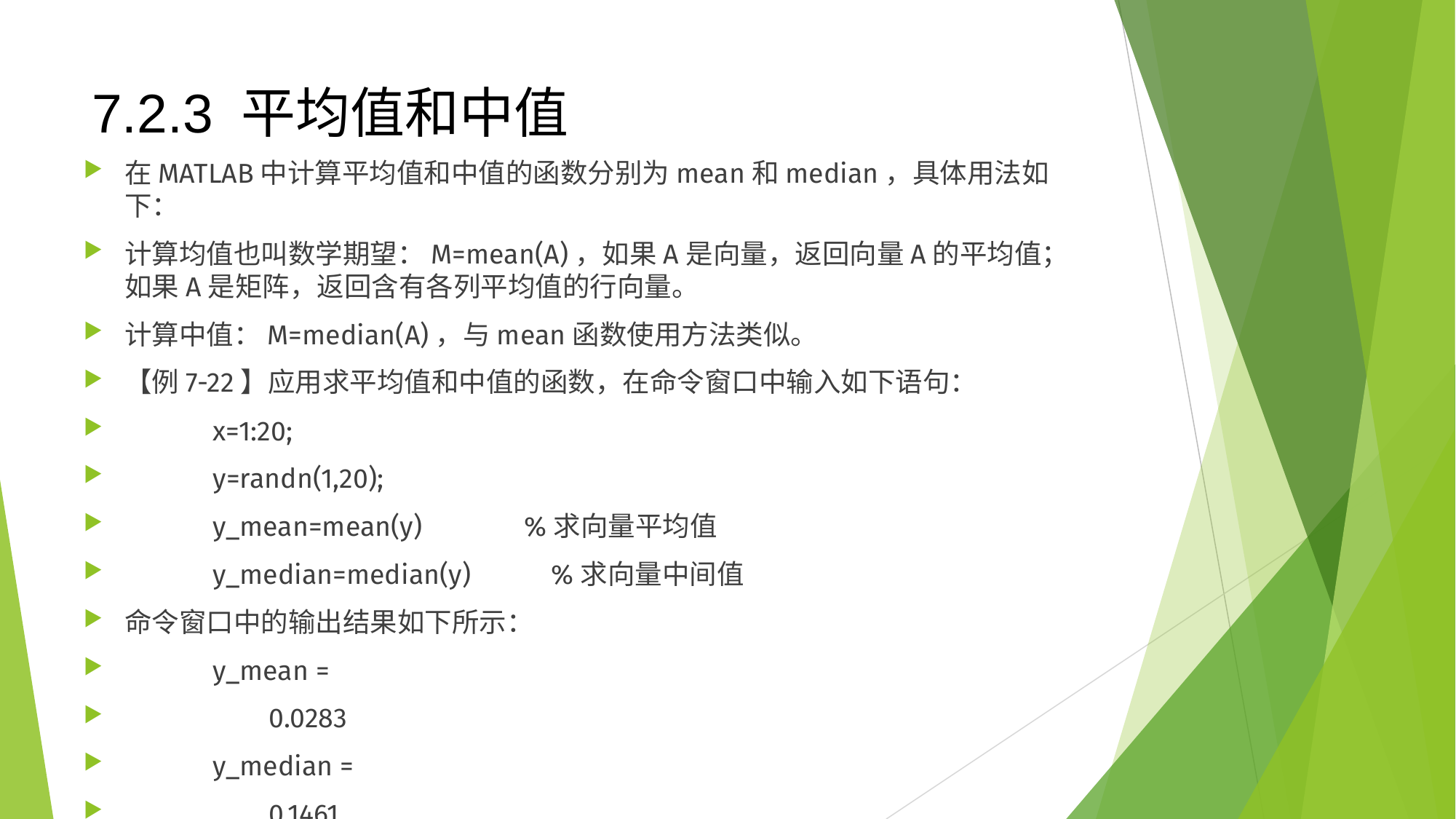

7.2.3 平均值和中值
在MATLAB中计算平均值和中值的函数分别为mean和median，具体用法如下：
计算均值也叫数学期望：M=mean(A)，如果A是向量，返回向量A的平均值；如果A是矩阵，返回含有各列平均值的行向量。
计算中值：M=median(A)，与mean函数使用方法类似。
【例7-22】应用求平均值和中值的函数，在命令窗口中输入如下语句：
　　　x=1:20;
　　　y=randn(1,20);
　　　y_mean=mean(y)              %求向量平均值
　　　y_median=median(y)           %求向量中间值
命令窗口中的输出结果如下所示：
　　　y_mean =
　　　         0.0283
　　　y_median =
　　　         0.1461